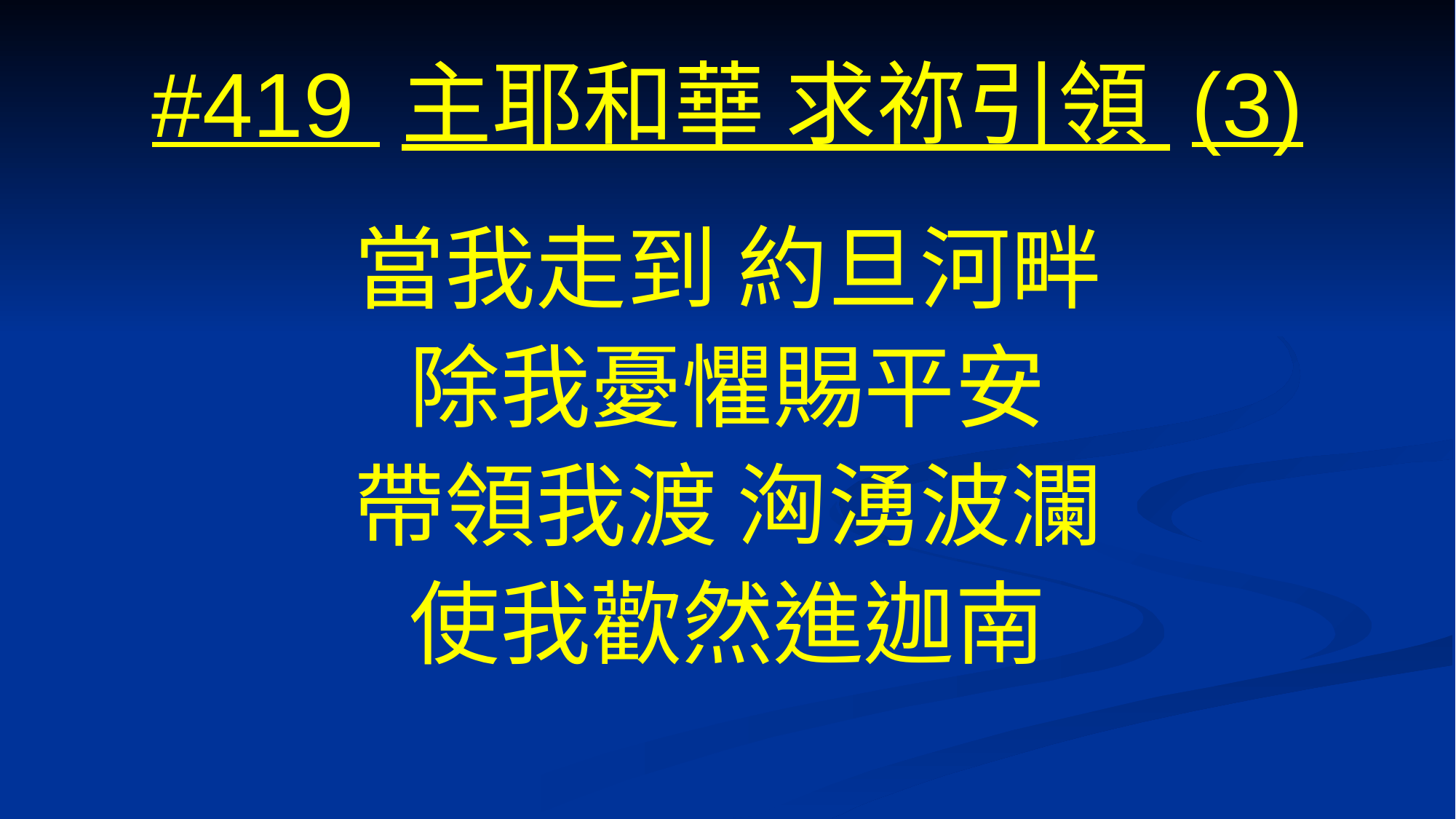

# #419 主耶和華 求祢引領 (3)
當我走到 約旦河畔
除我憂懼賜平安
帶領我渡 洶湧波瀾
使我歡然進迦南